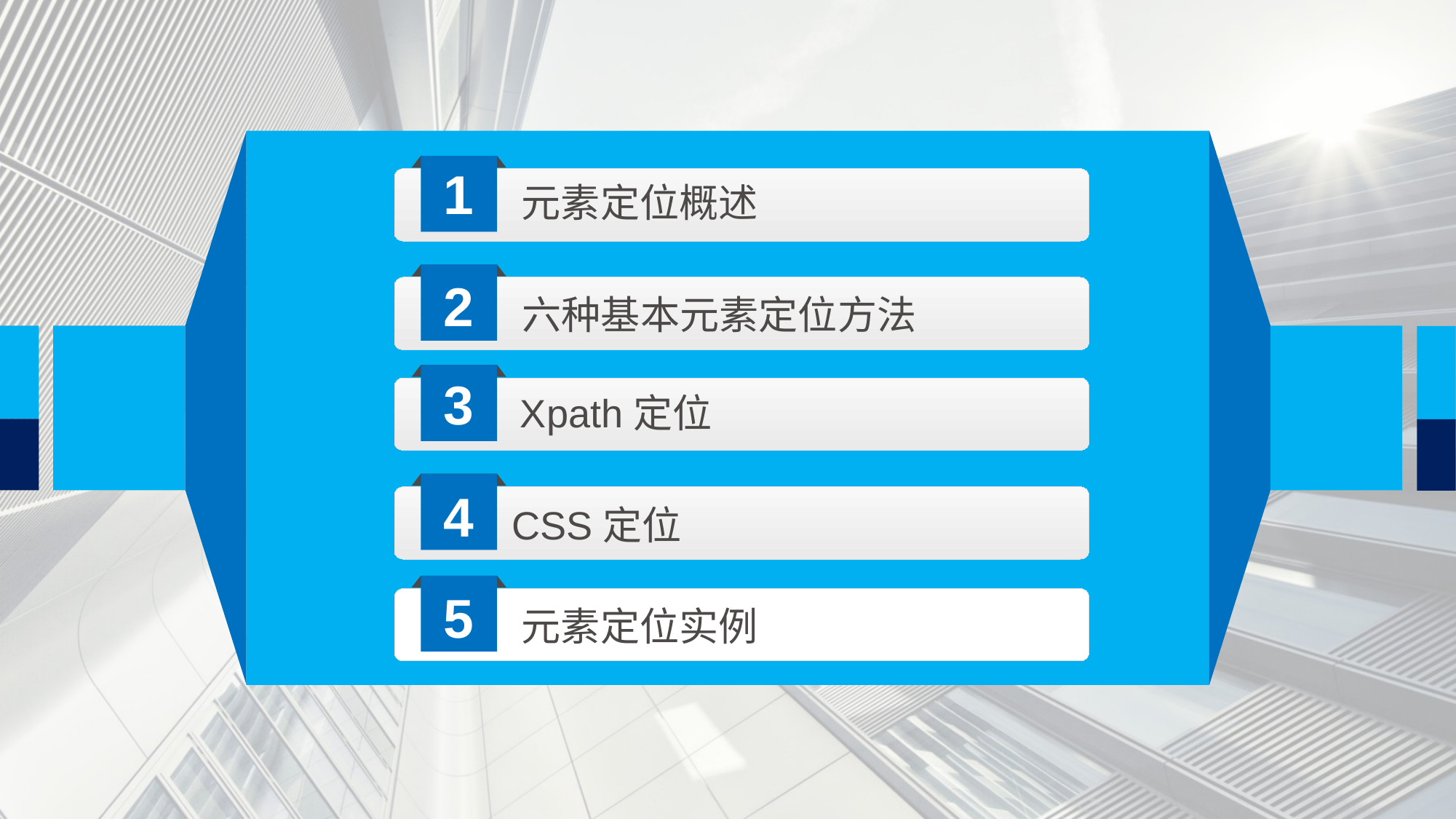

1

元素定位概述

2

六种基本元素定位方法

3

Xpath定位

4

CSS定位

5

元素定位实例